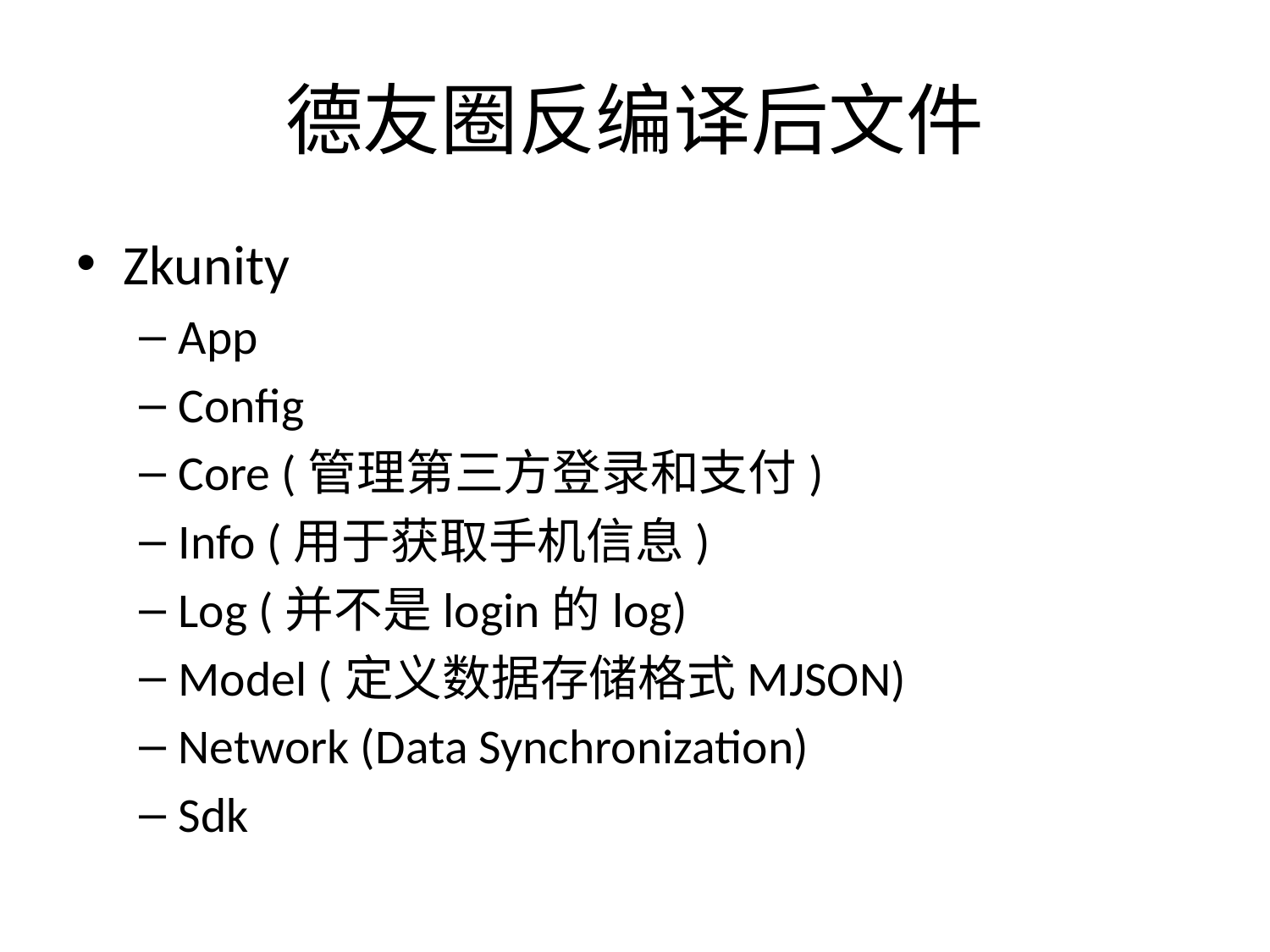

# 德友圈反编译后文件
Zkunity
App
Config
Core (管理第三方登录和支付)
Info (用于获取手机信息)
Log (并不是login的log)
Model (定义数据存储格式MJSON)
Network (Data Synchronization)
Sdk